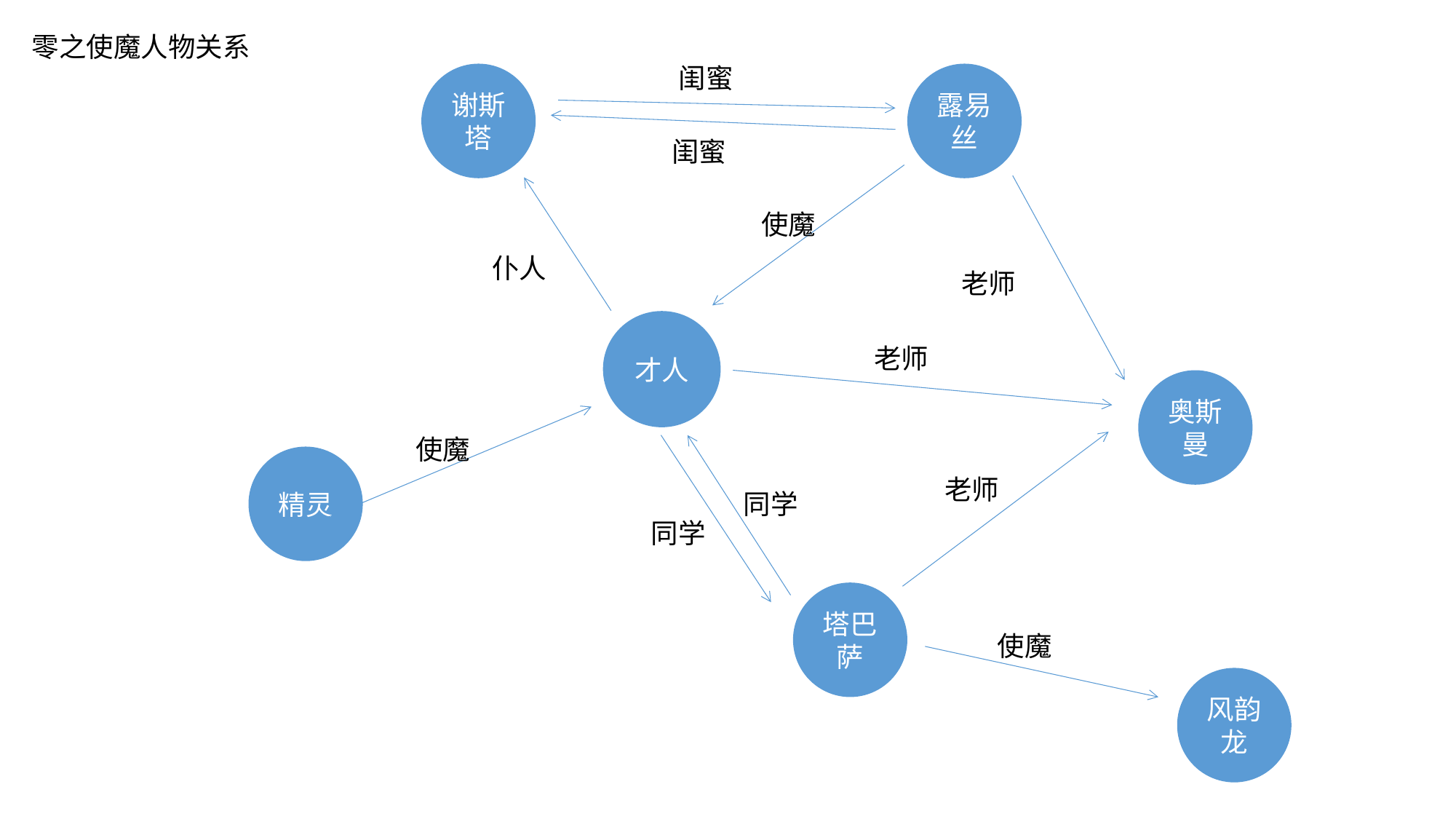

零之使魔人物关系
闺蜜
谢斯塔
露易丝
闺蜜
使魔
仆人
老师
才人
老师
奥斯曼
使魔
精灵
老师
同学
同学
塔巴萨
使魔
风韵龙